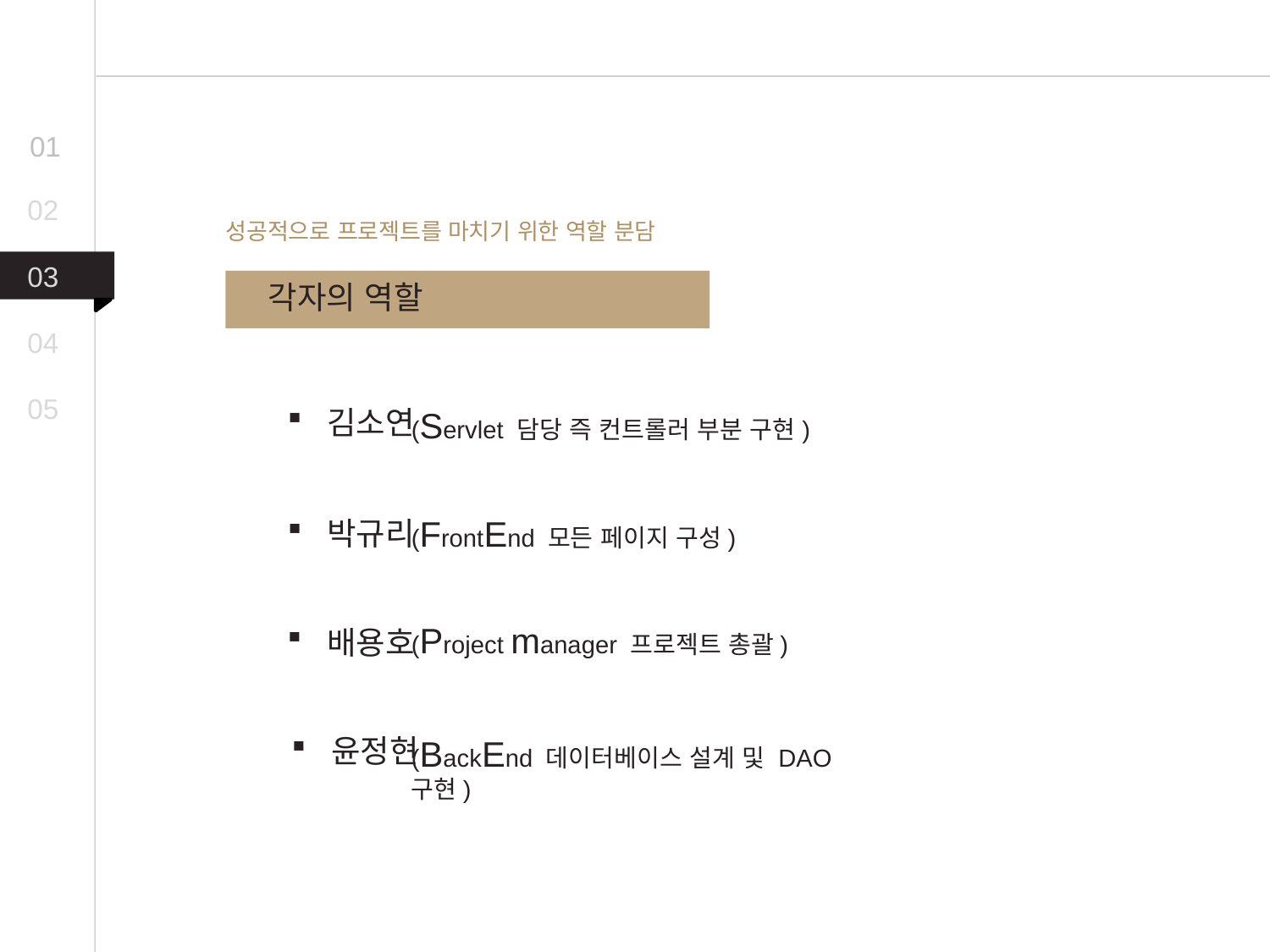

01
02
성공적으로 프로젝트를 마치기 위한 역할 분담

03

각자의 역할

04
05
김소연
(Servlet 담당 즉 컨트롤러 부분 구현)
(FrontEnd 모든 페이지 구성)
박규리
(Project manager 프로젝트 총괄)
배용호
윤정현
(BackEnd 데이터베이스 설계 및 DAO 구현)